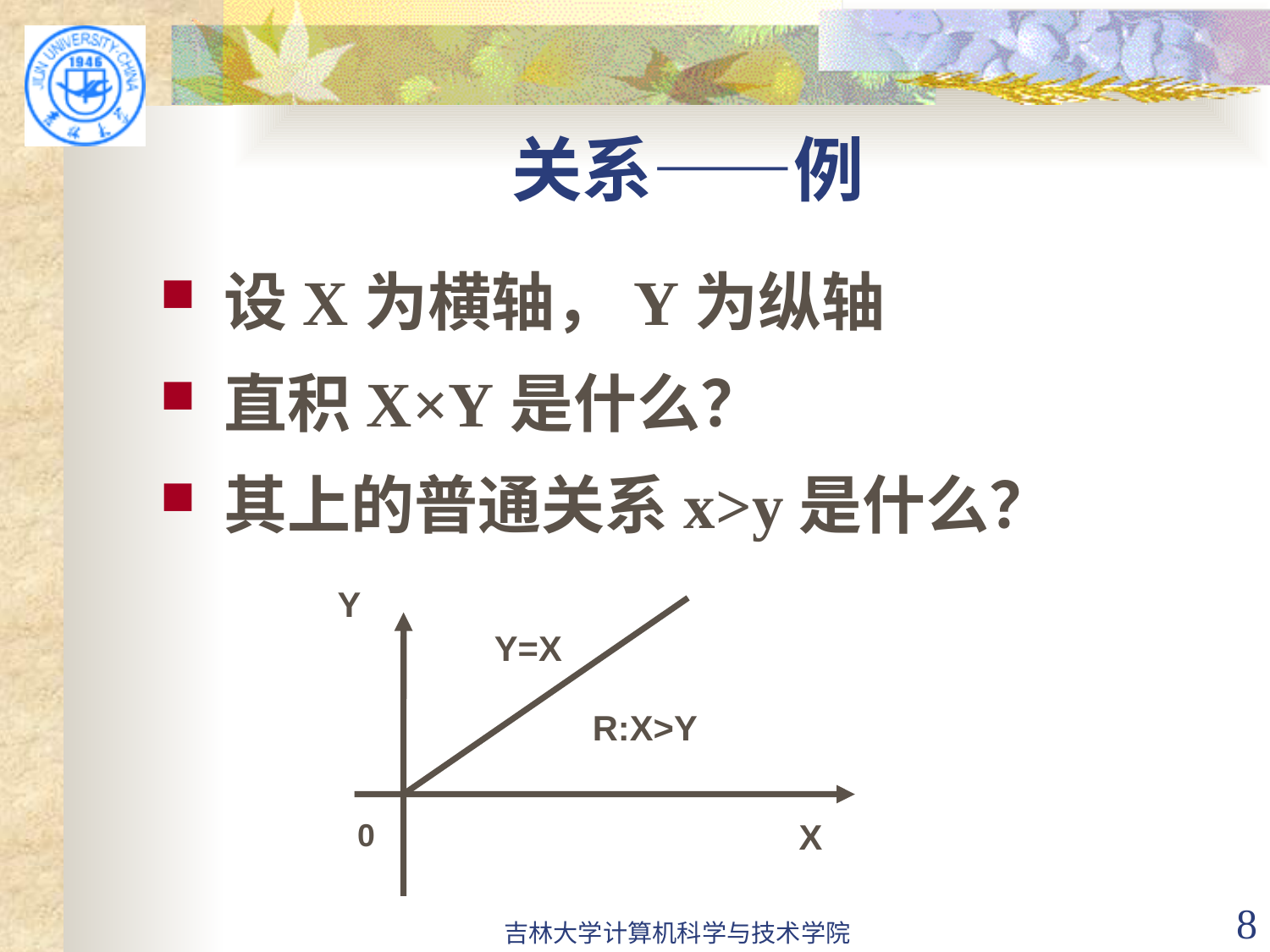

# 关系——例
设X为横轴，Y为纵轴
直积X×Y是什么？
其上的普通关系x>y是什么？

Y

Y=X
R:X>Y

0
X
吉林大学计算机科学与技术学院
8